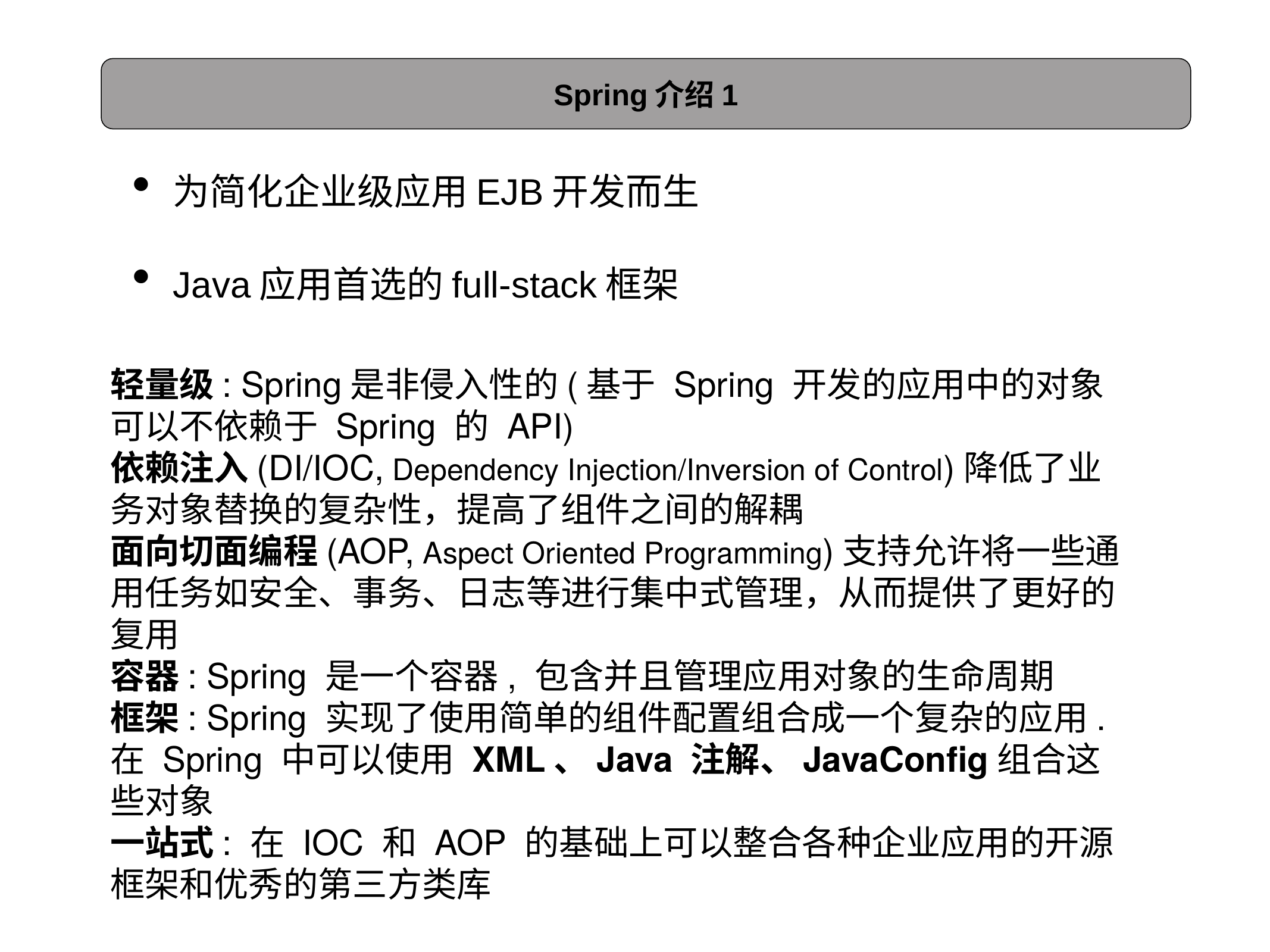

Spring介绍1
为简化企业级应用EJB开发而生
Java应用首选的full-stack框架
轻量级: Spring是非侵入性的(基于 Spring 开发的应用中的对象可以不依赖于 Spring 的 API)
依赖注入(DI/IOC, Dependency Injection/Inversion of Control)降低了业务对象替换的复杂性，提高了组件之间的解耦
面向切面编程(AOP, Aspect Oriented Programming)支持允许将一些通用任务如安全、事务、日志等进行集中式管理，从而提供了更好的复用
容器: Spring 是一个容器, 包含并且管理应用对象的生命周期
框架: Spring 实现了使用简单的组件配置组合成一个复杂的应用. 在 Spring 中可以使用 XML、Java 注解、JavaConfig组合这些对象
一站式: 在 IOC 和 AOP 的基础上可以整合各种企业应用的开源框架和优秀的第三方类库